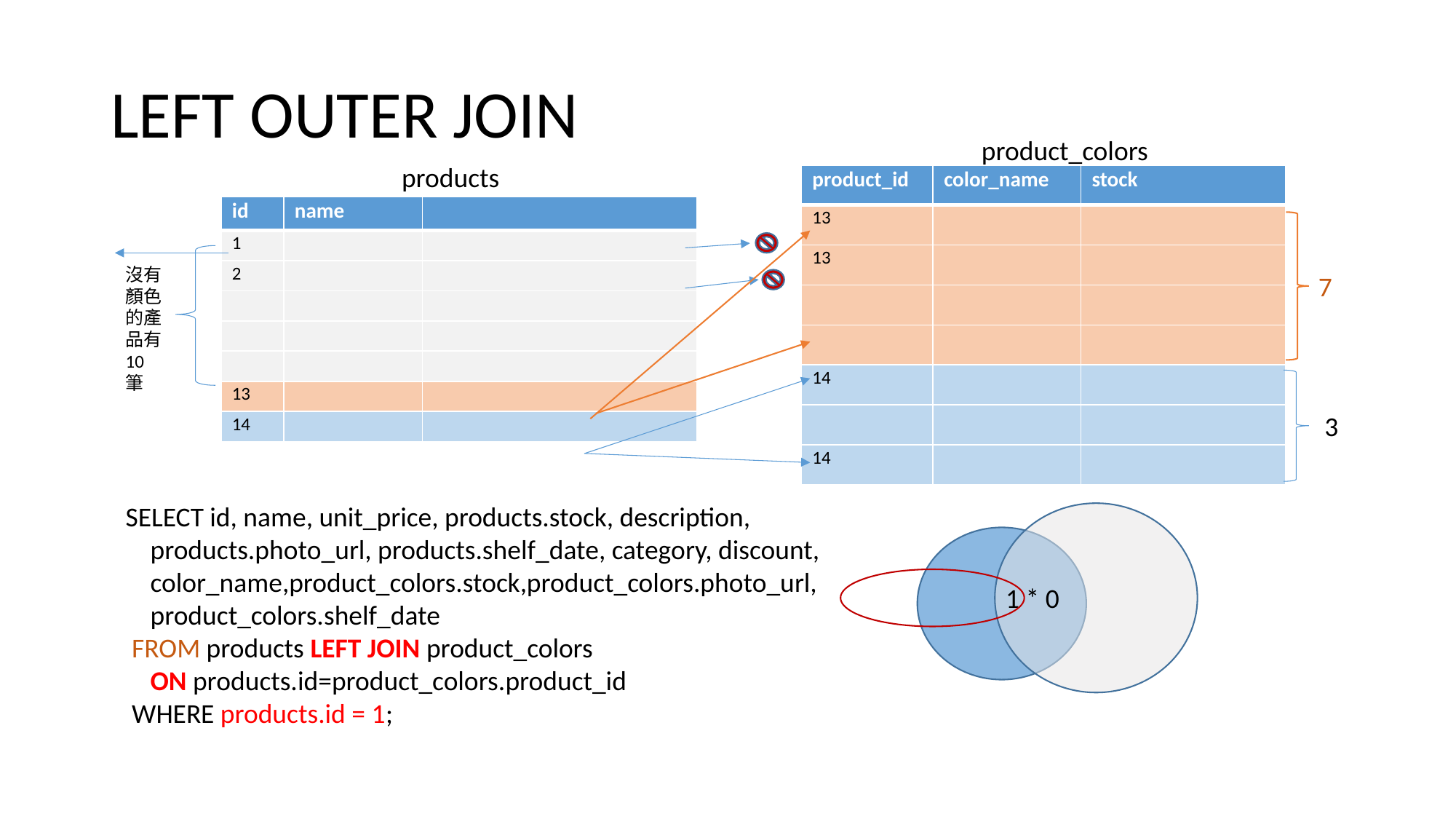

# LEFT OUTER JOIN
product_colors
products
| product\_id | color\_name | stock |
| --- | --- | --- |
| 13 |  |  |
| 13 |  |  |
|  |  |  |
|  |  |  |
| 14 |  |  |
|  |  |  |
| 14 |  |  |
| id | name |  |
| --- | --- | --- |
| 1 |  |  |
| 2 |  |  |
|  |  |  |
|  |  |  |
|  |  |  |
| 13 |  |  |
| 14 |  |  |

沒有顏色的產品有10筆
7

3
SELECT id, name, unit_price, products.stock, description,
    products.photo_url, products.shelf_date, category, discount,
    color_name,product_colors.stock,product_colors.photo_url,
    product_colors.shelf_date
 FROM products LEFT JOIN product_colors
    ON products.id=product_colors.product_id
 WHERE products.id = 1;

1 * 0